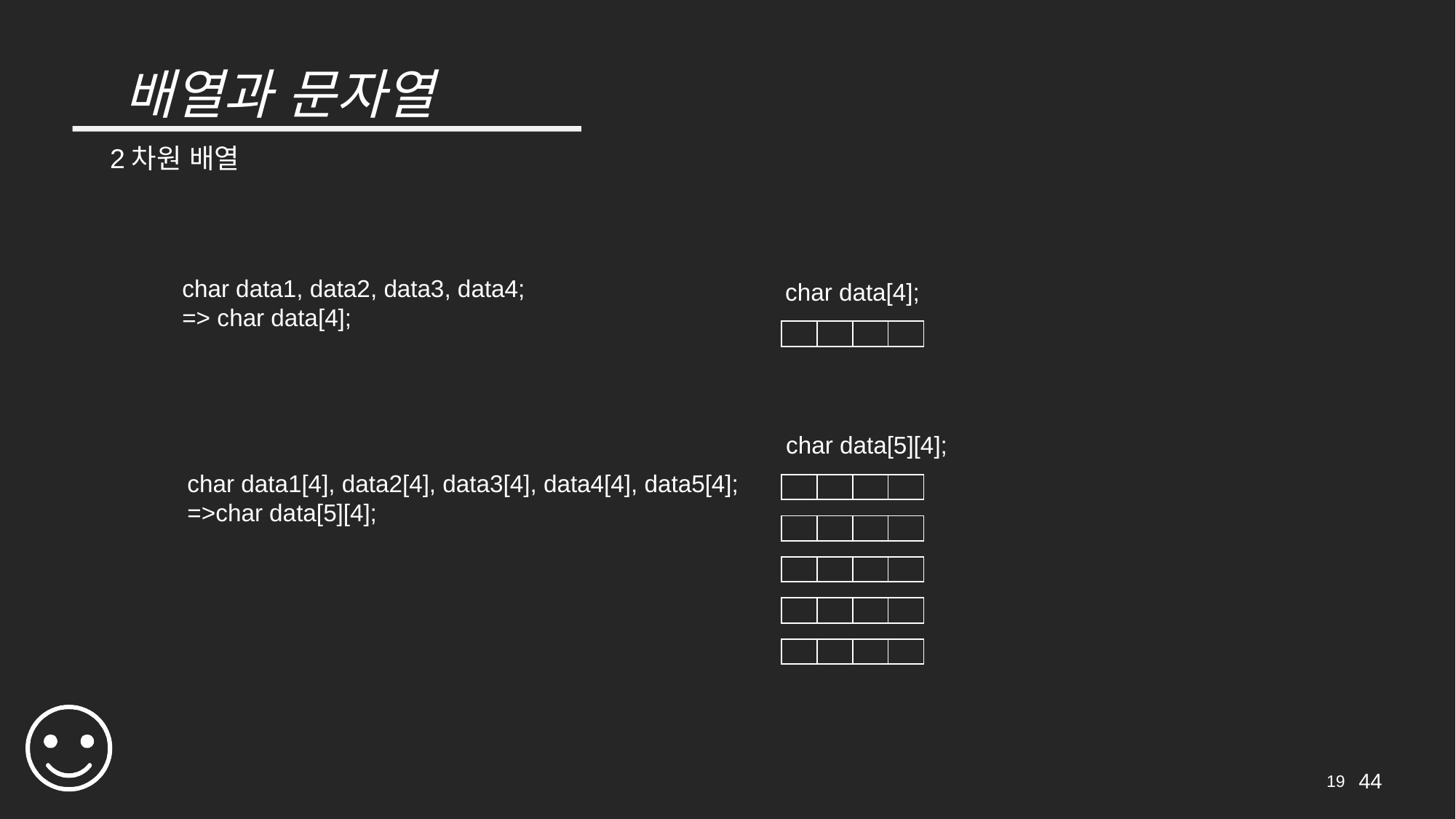

# 배열과 문자열

2차원 배열
char data1, data2, data3, data4;
=> char data[4];
char data[4];
|  |  |  |  |
| --- | --- | --- | --- |
char data[5][4];
char data1[4], data2[4], data3[4], data4[4], data5[4];
=>char data[5][4];
|  |  |  |  |
| --- | --- | --- | --- |
|  |  |  |  |
| --- | --- | --- | --- |
|  |  |  |  |
| --- | --- | --- | --- |
|  |  |  |  |
| --- | --- | --- | --- |
|  |  |  |  |
| --- | --- | --- | --- |
19